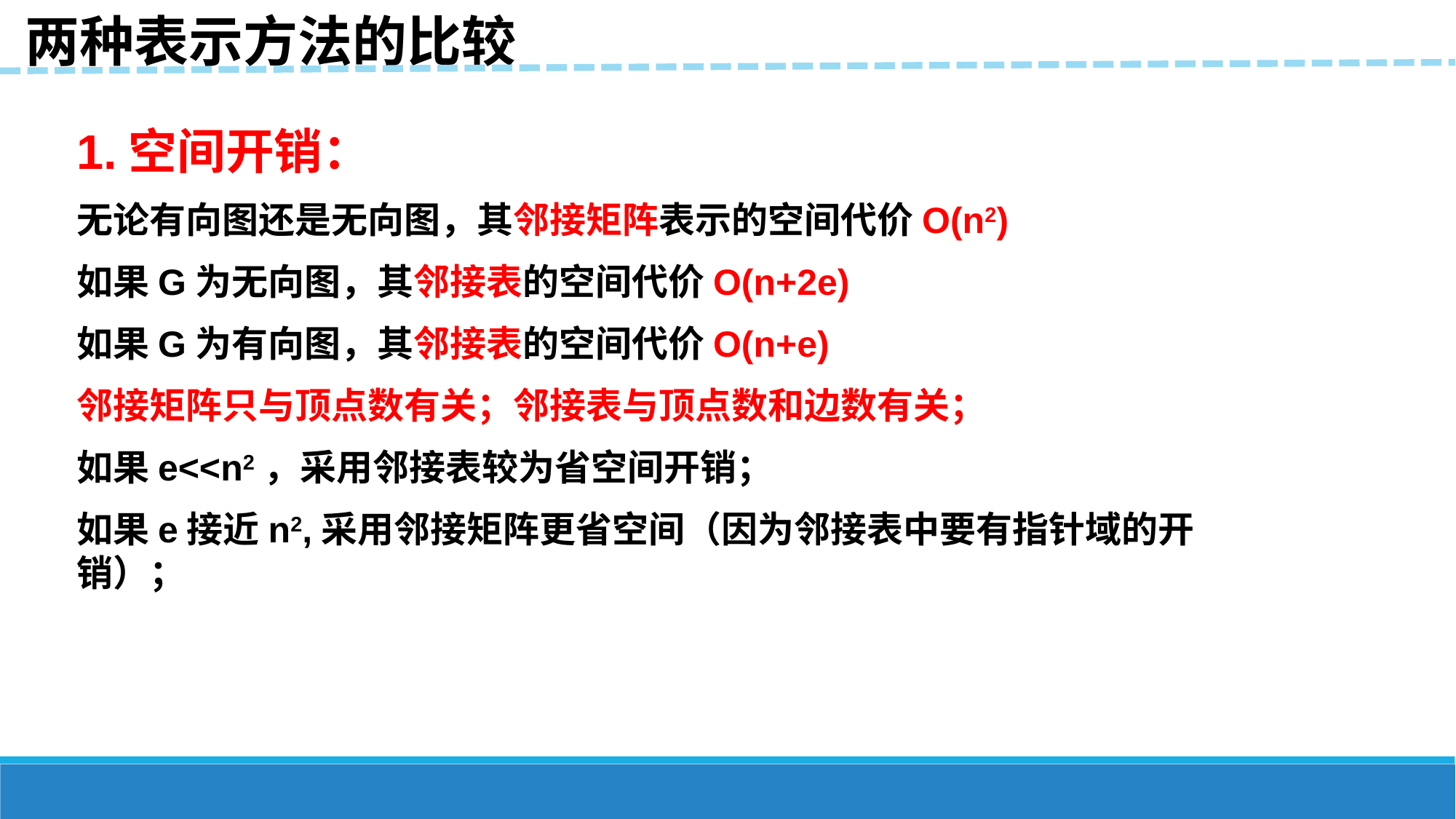

两种表示方法的比较
1.空间开销：
无论有向图还是无向图，其邻接矩阵表示的空间代价O(n2)
如果G为无向图，其邻接表的空间代价O(n+2e)
如果G为有向图，其邻接表的空间代价O(n+e)
邻接矩阵只与顶点数有关；邻接表与顶点数和边数有关；
如果e<<n2，采用邻接表较为省空间开销；
如果e接近n2,采用邻接矩阵更省空间（因为邻接表中要有指针域的开销）；